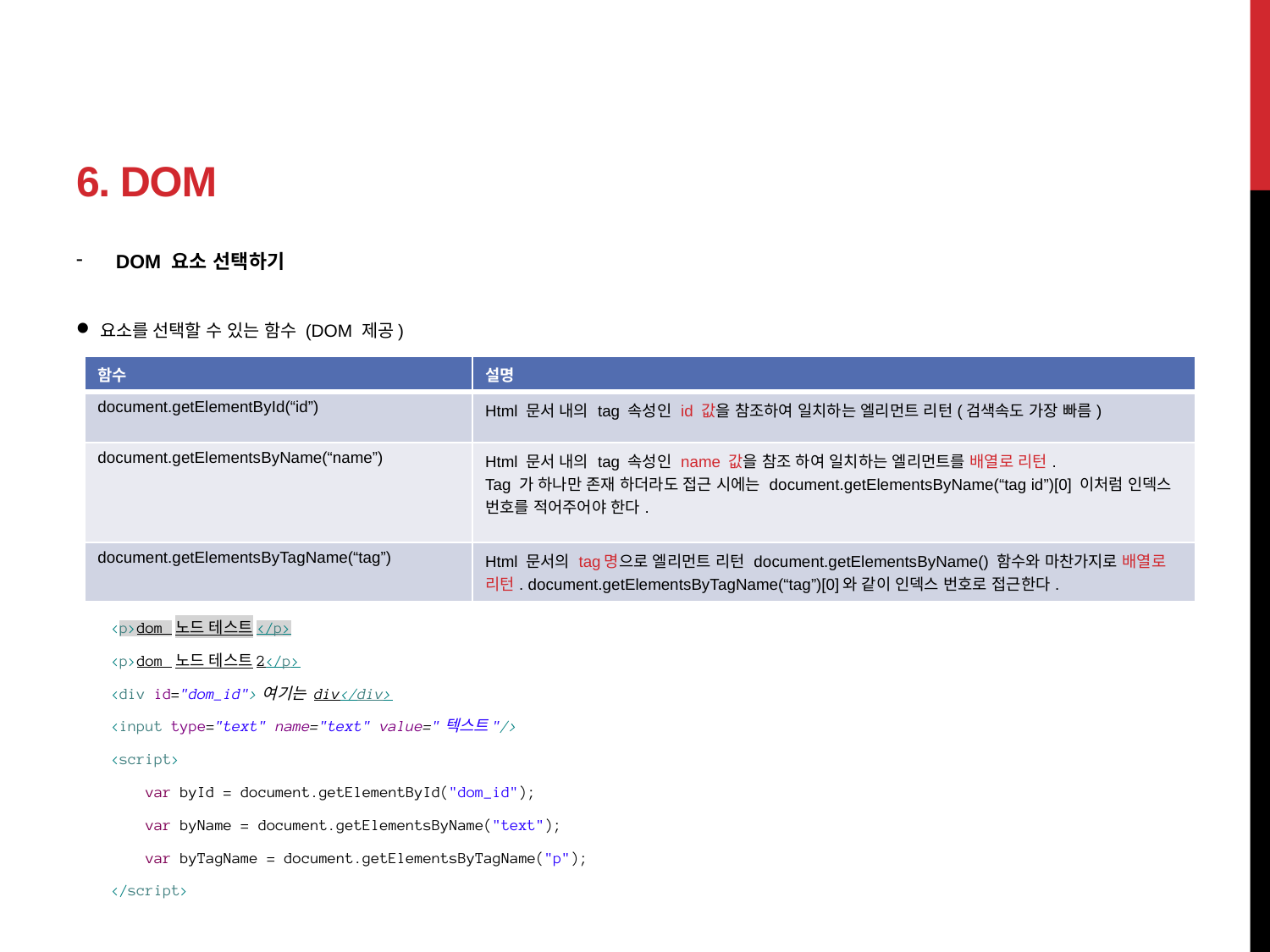

# 6. DOM
DOM 요소 선택하기

요소를 선택할 수 있는 함수 (DOM 제공)

    <p>dom 노드 테스트</p>
    <p>dom 노드 테스트2</p>
    <div id="dom_id">여기는 div</div>
    <input type="text" name="text" value="텍스트"/>
    <script>
        var byId = document.getElementById("dom_id");
        var byName = document.getElementsByName("text");
        var byTagName = document.getElementsByTagName("p");
    </script>
| 함수 | 설명 |
| --- | --- |
| document.getElementById(“id”) | Html 문서 내의 tag 속성인 id 값을 참조하여 일치하는 엘리먼트 리턴(검색속도 가장 빠름) |
| document.getElementsByName(“name”) | Html 문서 내의 tag 속성인 name 값을 참조 하여 일치하는 엘리먼트를 배열로 리턴. Tag 가 하나만 존재 하더라도 접근 시에는 document.getElementsByName(“tag id”)[0] 이처럼 인덱스 번호를 적어주어야 한다. |
| document.getElementsByTagName(“tag”) | Html 문서의 tag명으로 엘리먼트 리턴 document.getElementsByName() 함수와 마찬가지로 배열로 리턴. document.getElementsByTagName(“tag”)[0]와 같이 인덱스 번호로 접근한다. |